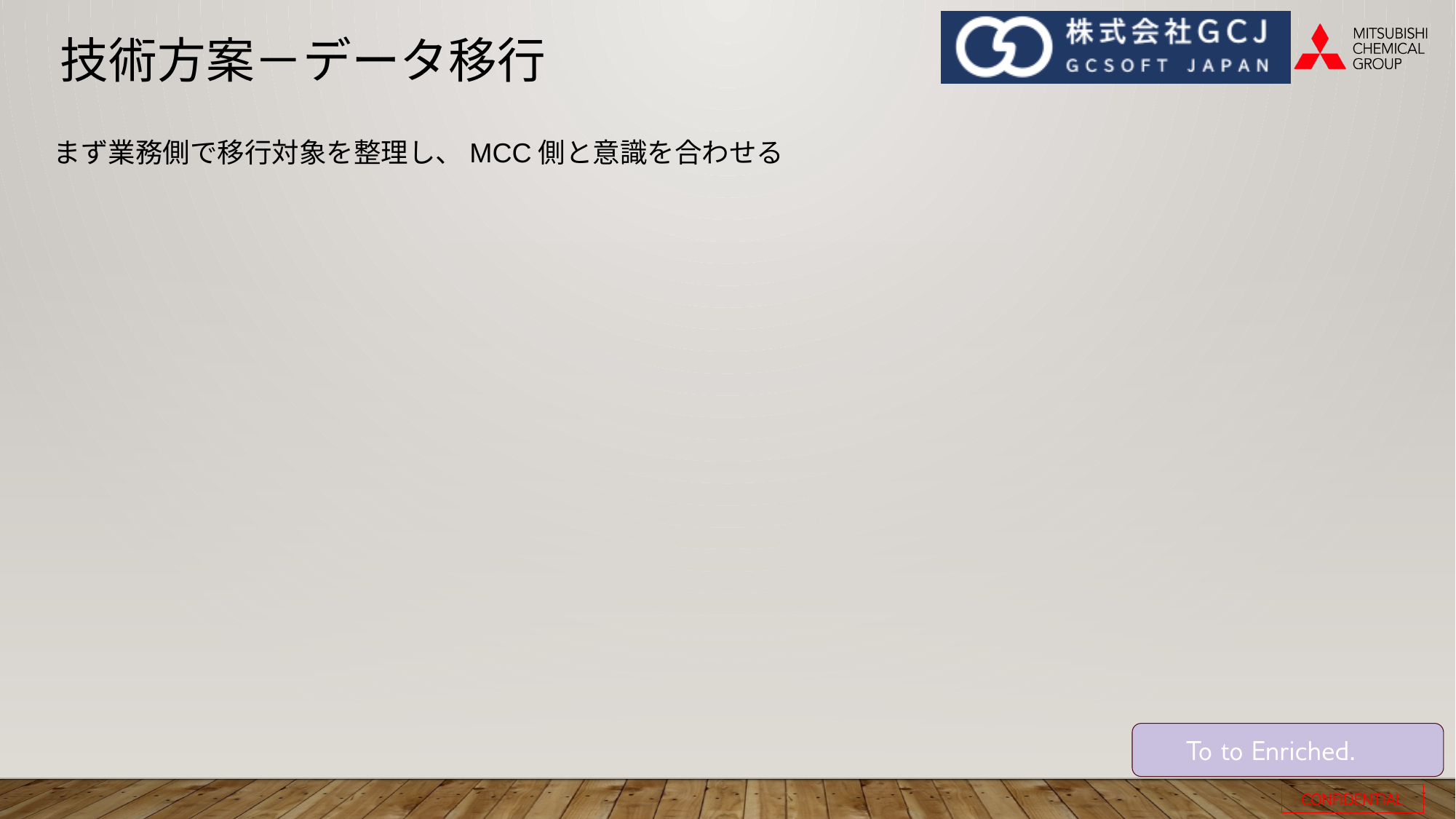

# 技術方案－データ移行
まず業務側で移行対象を整理し、MCC側と意識を合わせる
To to Enriched.